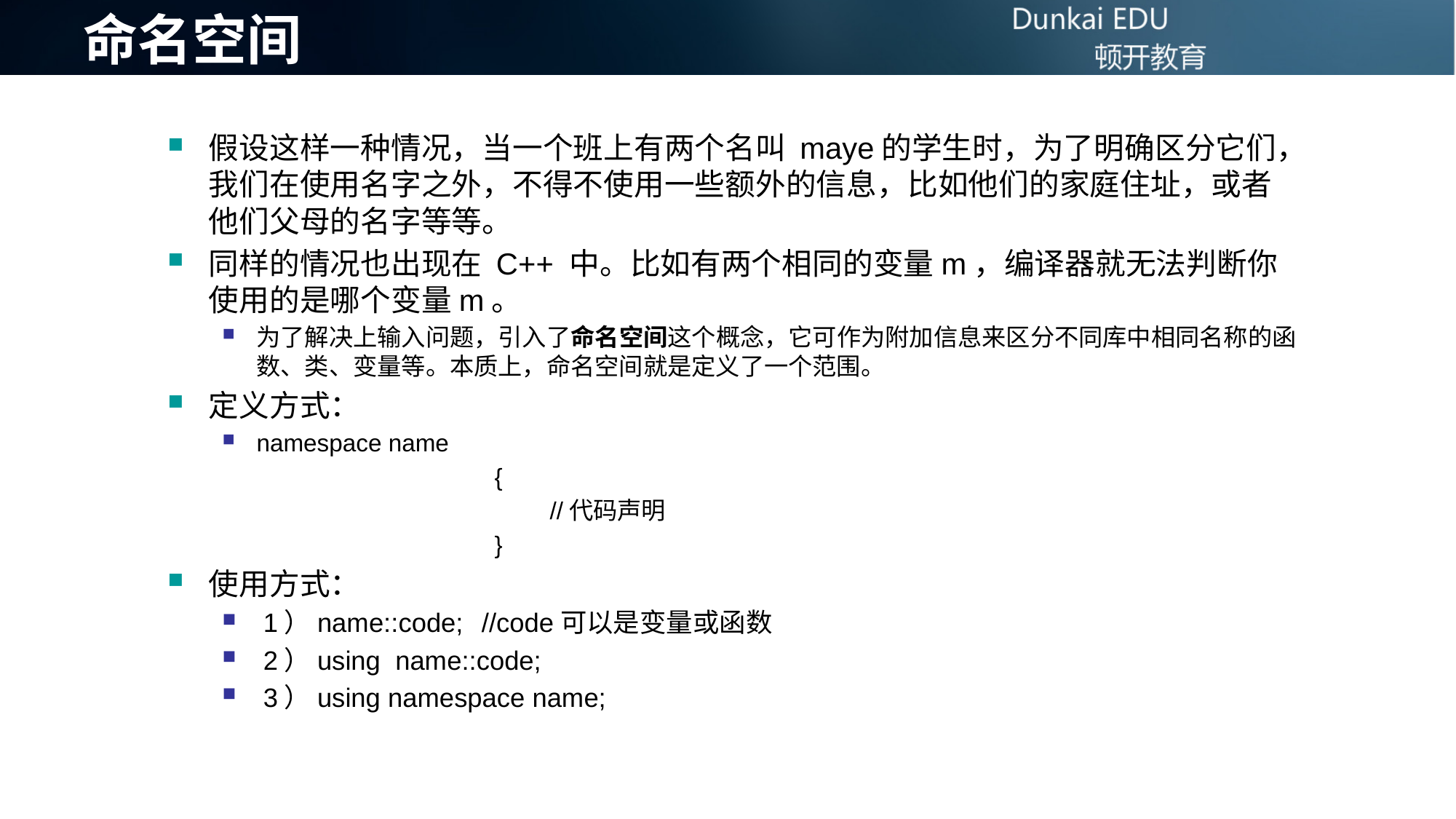

# 命名空间
假设这样一种情况，当一个班上有两个名叫 maye的学生时，为了明确区分它们，我们在使用名字之外，不得不使用一些额外的信息，比如他们的家庭住址，或者他们父母的名字等等。
同样的情况也出现在 C++ 中。比如有两个相同的变量m，编译器就无法判断你使用的是哪个变量m。
为了解决上输入问题，引入了命名空间这个概念，它可作为附加信息来区分不同库中相同名称的函数、类、变量等。本质上，命名空间就是定义了一个范围。
定义方式：
namespace name
		        {
			//代码声明
		        }
使用方式：
1）name::code;	//code可以是变量或函数
2）using  name::code;
3）using namespace name;